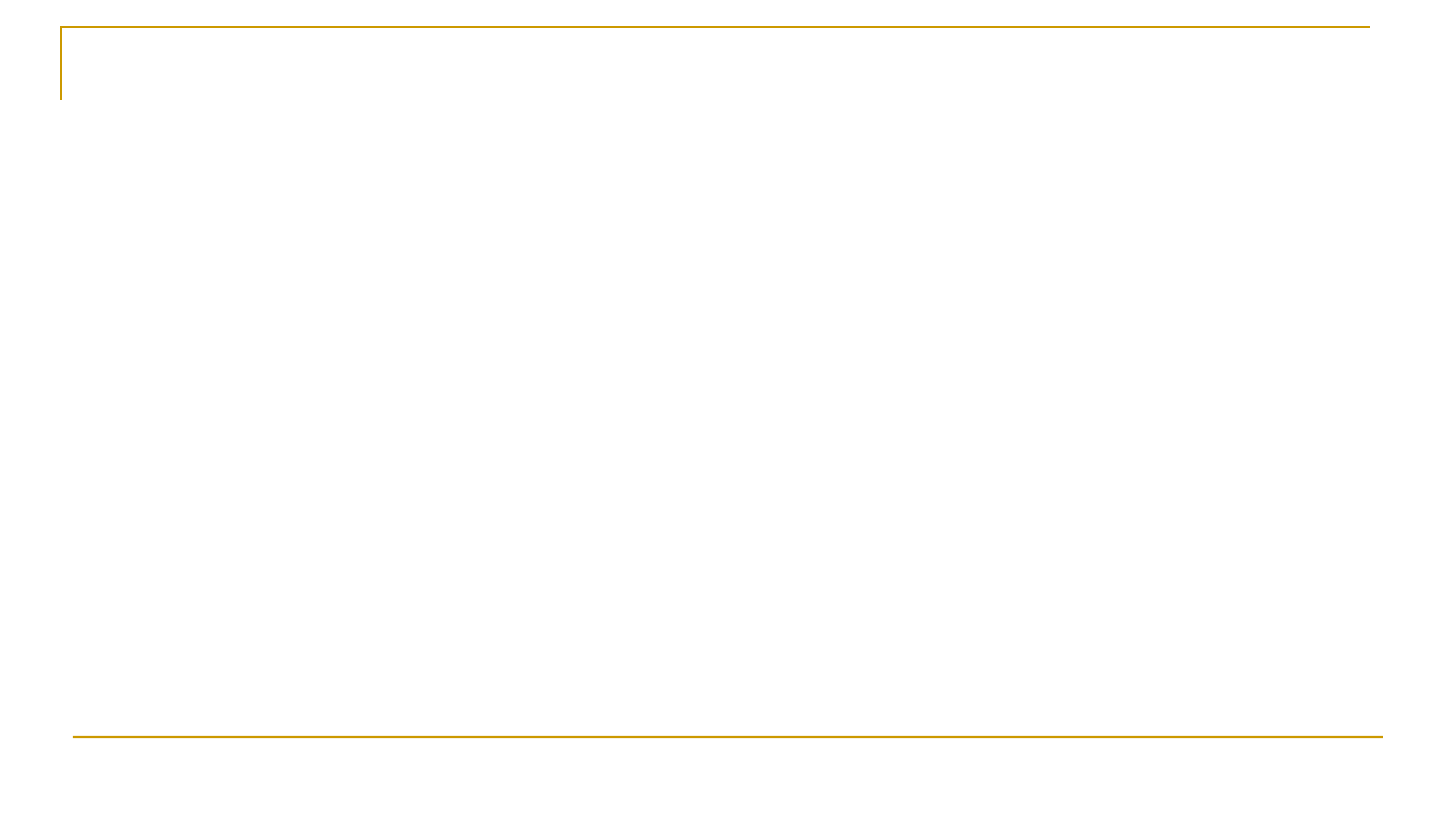

问题4：
你有没有想到过这样的问题：C语言的编译程序用什么语言来写？可以就用C语言写吗？